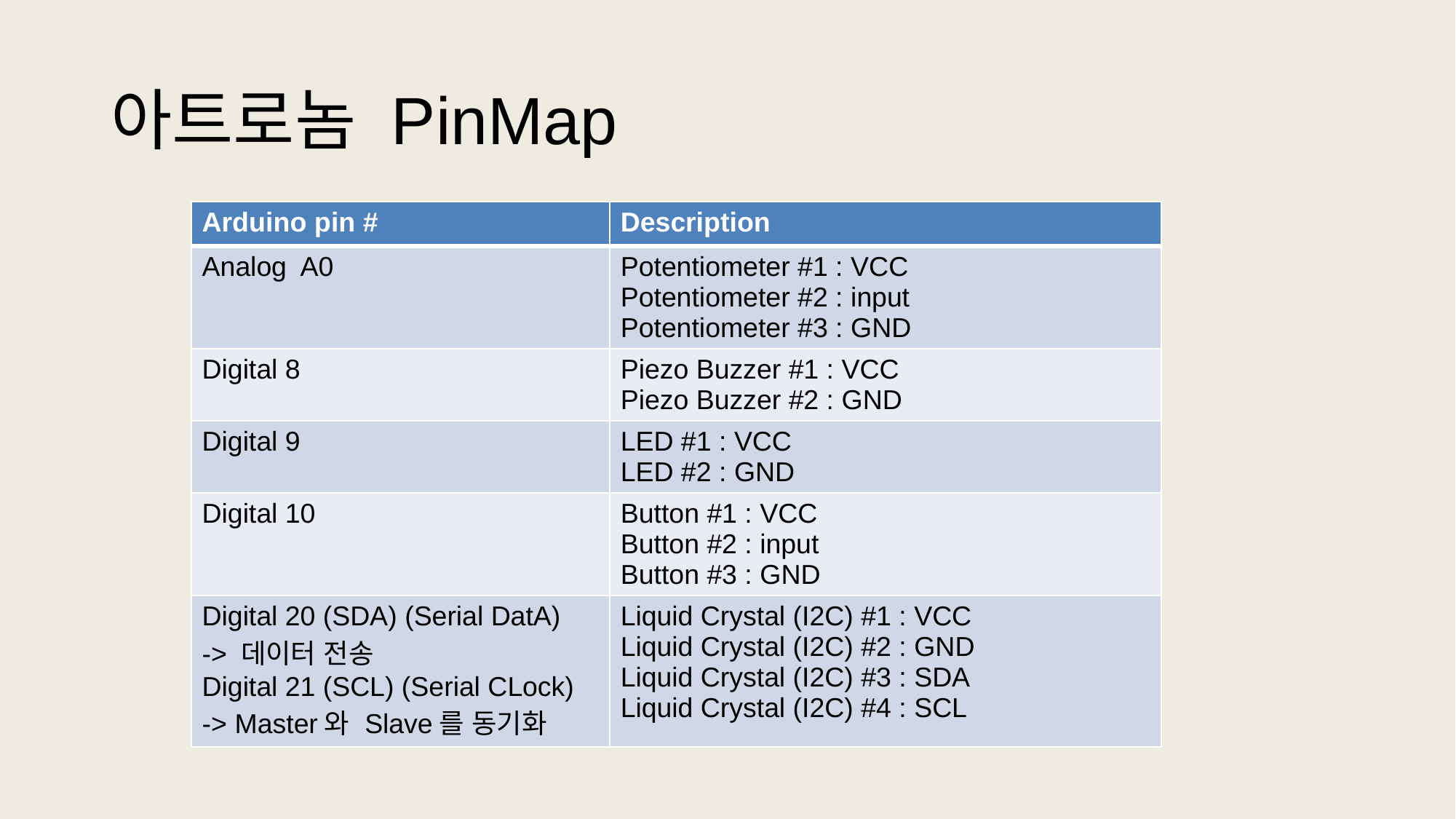

아트로놈 PinMap
| Arduino pin # | Description |
| --- | --- |
| Analog A0 | Potentiometer #1 : VCC Potentiometer #2 : input Potentiometer #3 : GND |
| Digital 8 | Piezo Buzzer #1 : VCC Piezo Buzzer #2 : GND |
| Digital 9 | LED #1 : VCC LED #2 : GND |
| Digital 10 | Button #1 : VCC Button #2 : input Button #3 : GND |
| Digital 20 (SDA) (Serial DatA) -> 데이터 전송 Digital 21 (SCL) (Serial CLock) -> Master와 Slave를 동기화 | Liquid Crystal (I2C) #1 : VCC Liquid Crystal (I2C) #2 : GND Liquid Crystal (I2C) #3 : SDA Liquid Crystal (I2C) #4 : SCL |